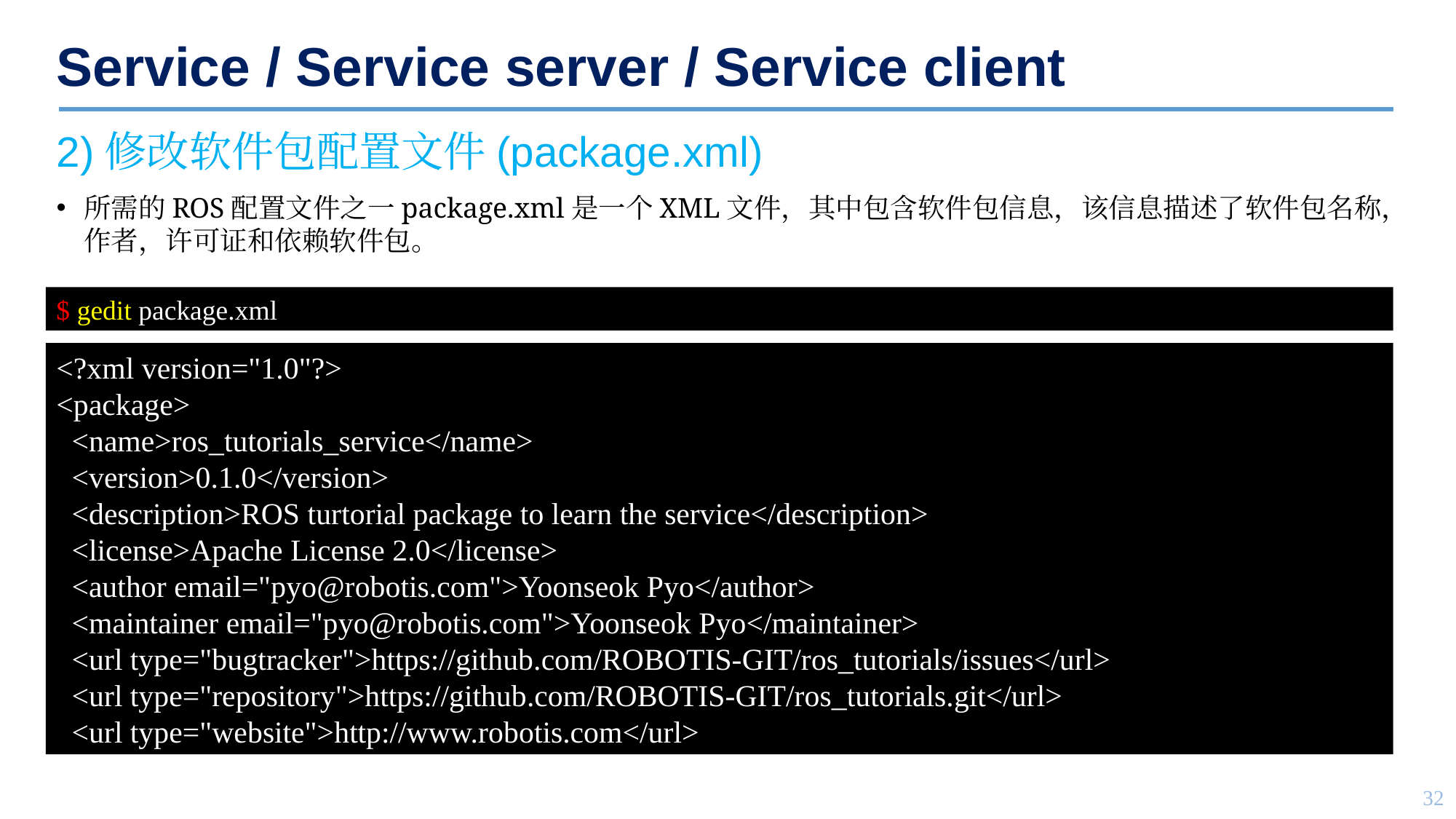

# Service / Service server / Service client
2)修改软件包配置文件(package.xml)
所需的ROS配置文件之一package.xml是一个XML文件，其中包含软件包信息，该信息描述了软件包名称，作者，许可证和依赖软件包。
$ gedit package.xml
<?xml version="1.0"?>
<package>
  <name>ros_tutorials_service</name>
  <version>0.1.0</version>
  <description>ROS turtorial package to learn the service</description>
  <license>Apache License 2.0</license>
  <author email="pyo@robotis.com">Yoonseok Pyo</author>
  <maintainer email="pyo@robotis.com">Yoonseok Pyo</maintainer>
  <url type="bugtracker">https://github.com/ROBOTIS-GIT/ros_tutorials/issues</url>
  <url type="repository">https://github.com/ROBOTIS-GIT/ros_tutorials.git</url>
  <url type="website">http://www.robotis.com</url>
32